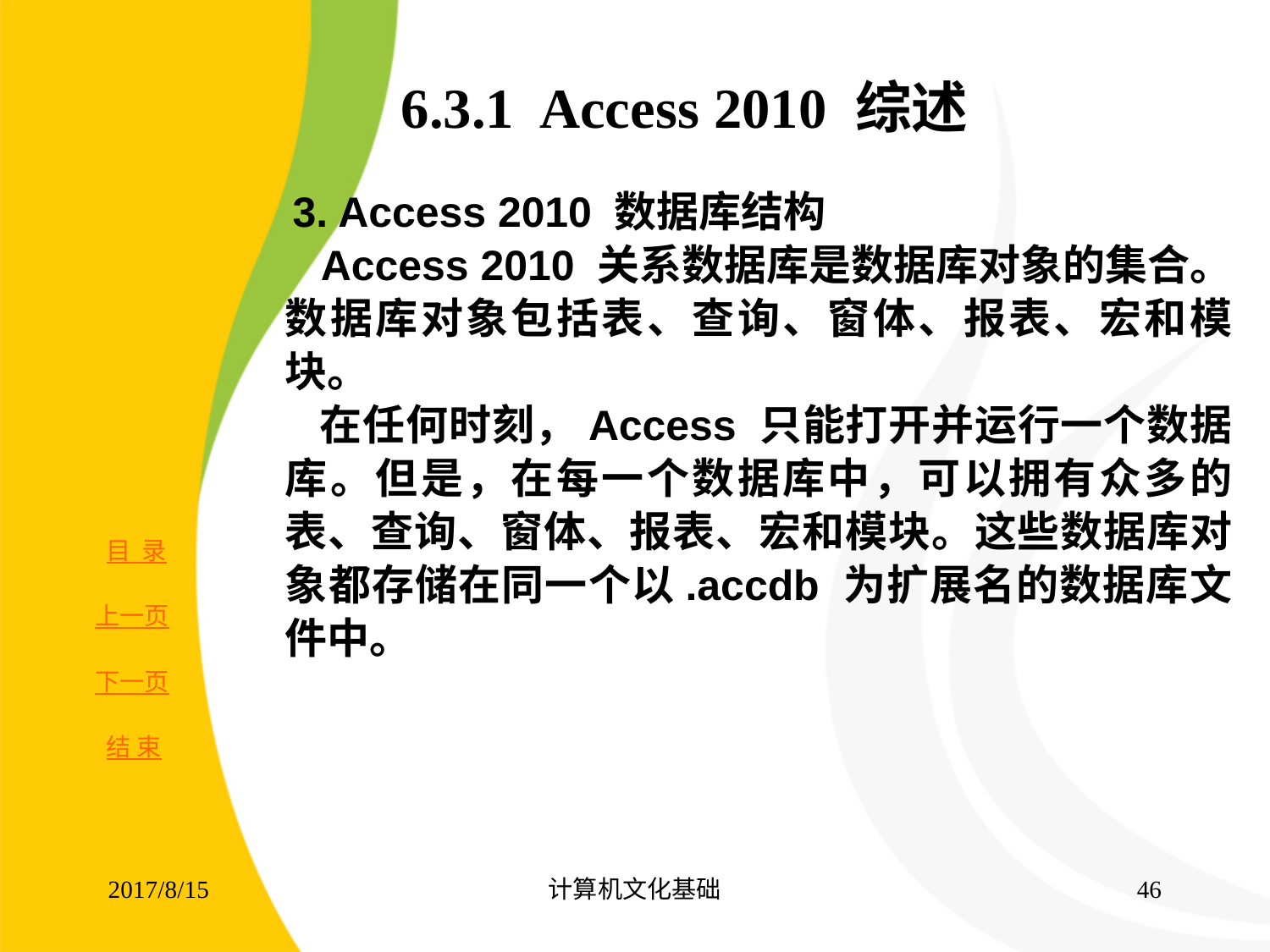

# 6.3.1  Access 2010 综述
      3. Access 2010 数据库结构
       Access 2010 关系数据库是数据库对象的集合。数据库对象包括表、查询、窗体、报表、宏和模块。
       在任何时刻，Access 只能打开并运行一个数据库。但是，在每一个数据库中，可以拥有众多的表、查询、窗体、报表、宏和模块。这些数据库对象都存储在同一个以.accdb 为扩展名的数据库文件中。
2017/8/15
计算机文化基础
46